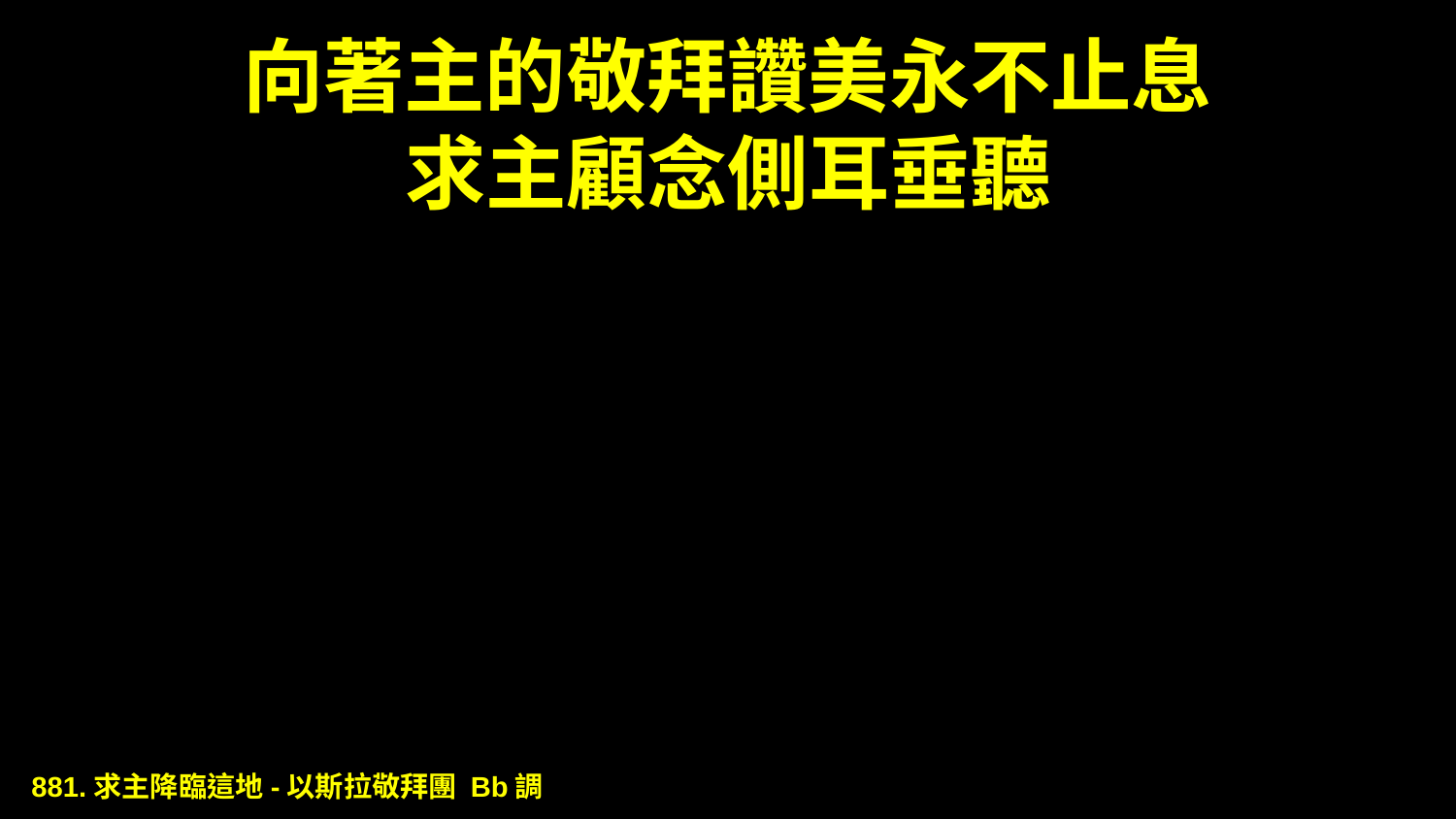

# 向著主的敬拜讚美永不止息 求主顧念側耳垂聽
881.求主降臨這地-以斯拉敬拜團 Bb調